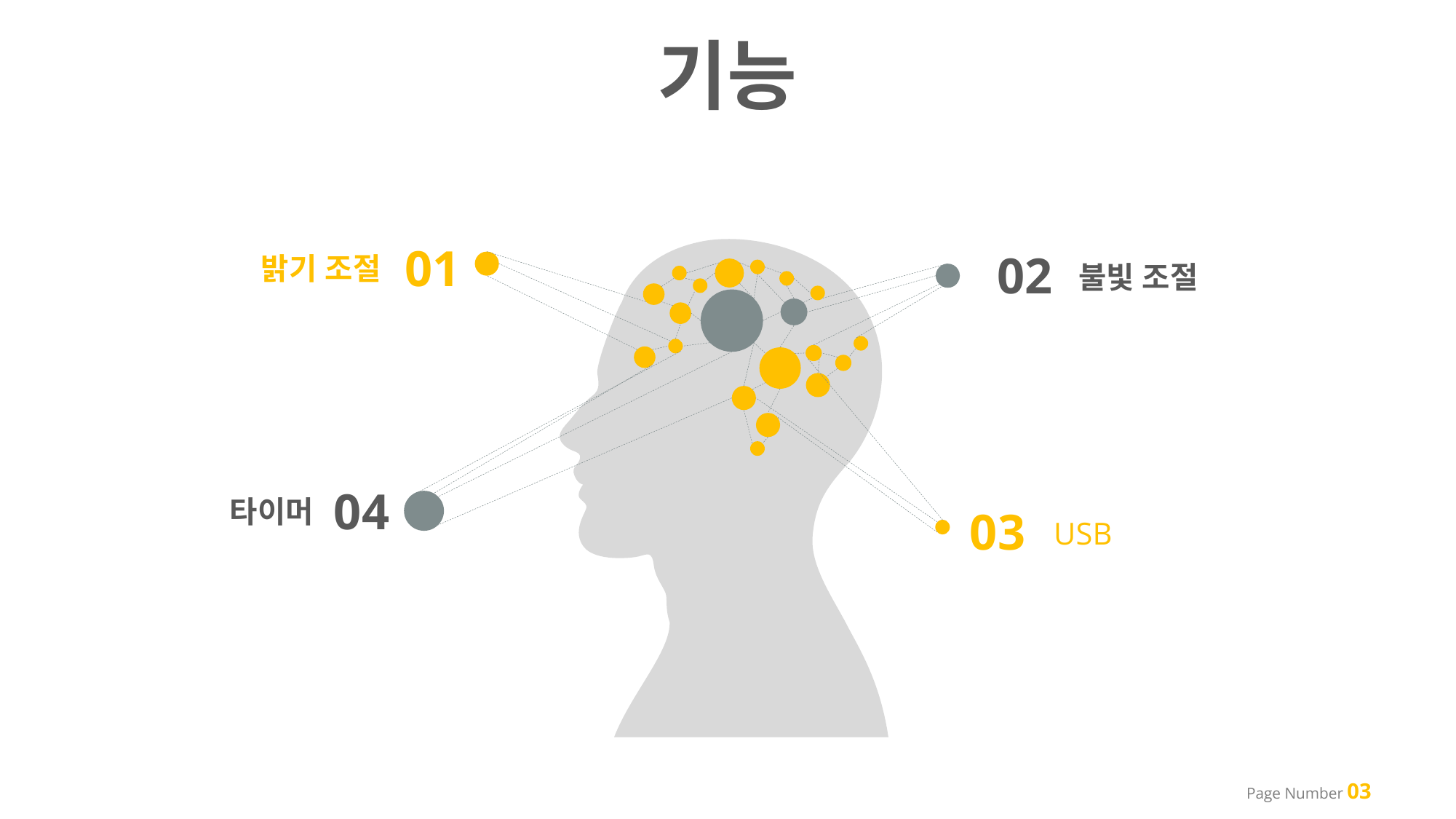

기능

01
02
밝기 조절

불빛 조절

04
타이머

03
USB

Page Number 03